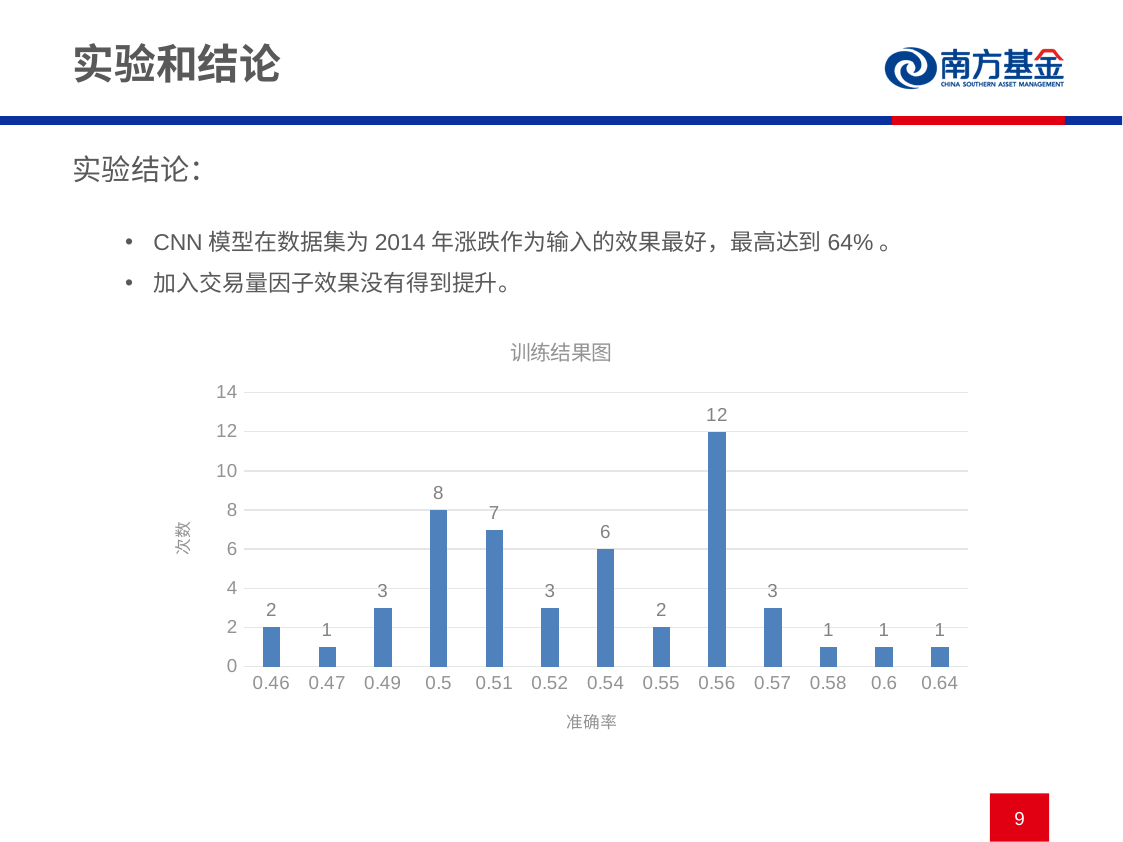

# 实验和结论
实验结论：
CNN模型在数据集为2014年涨跌作为输入的效果最好，最高达到64%。
加入交易量因子效果没有得到提升。

### Chart: 训练结果图

| Category |  |
|---|---|
| 0.46 | 2.0 |
| 0.47 | 1.0 |
| 0.49 | 3.0 |
| 0.5 | 8.0 |
| 0.51 | 7.0 |
| 0.52 | 3.0 |
| 0.54 | 6.0 |
| 0.55000000000000004 | 2.0 |
| 0.56000000000000005 | 12.0 |
| 0.56999999999999995 | 3.0 |
| 0.57999999999999996 | 1.0 |
| 0.6 | 1.0 |
| 0.64 | 1.0 |
9